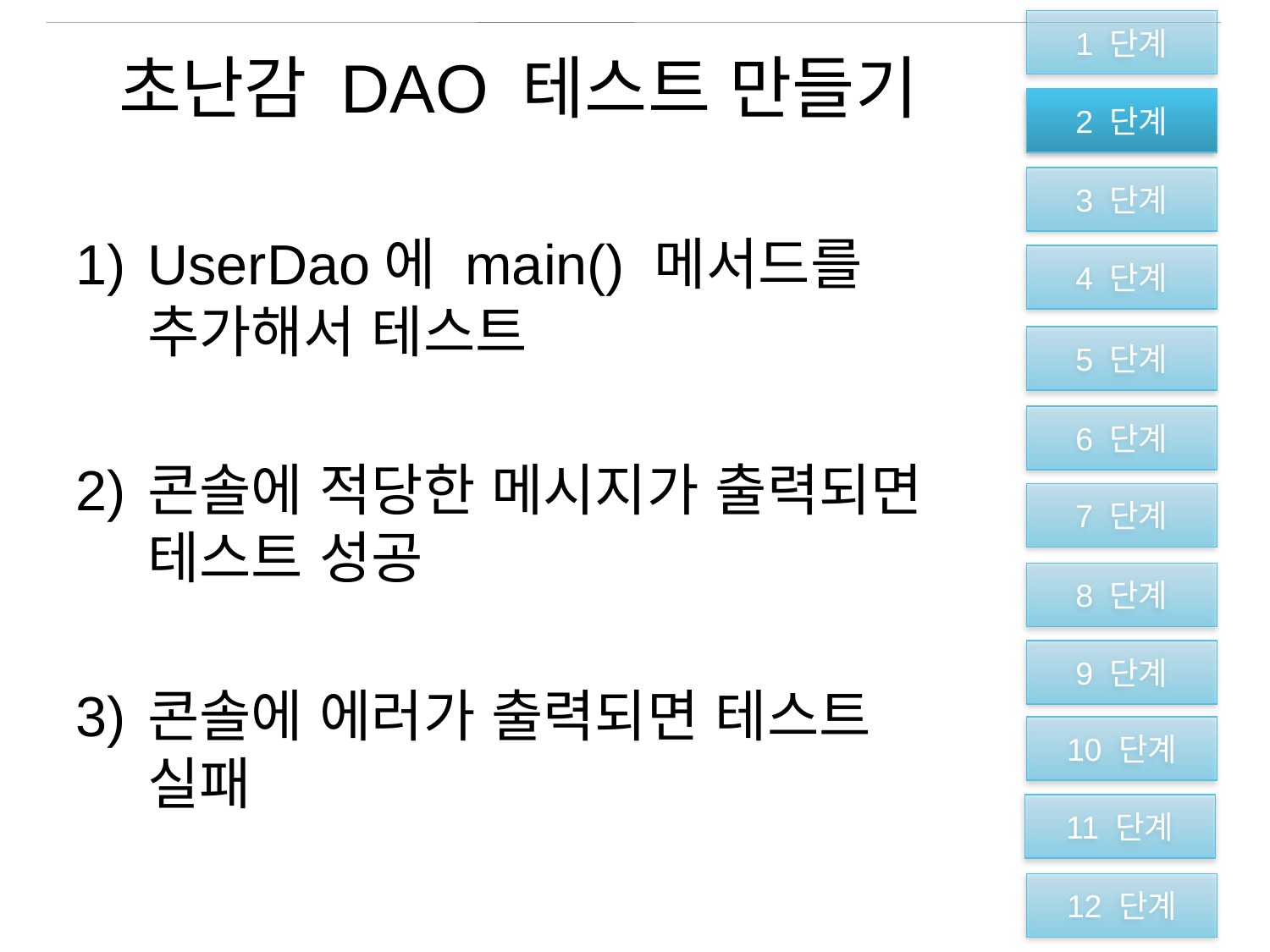

1 단계
2 단계
3 단계
4 단계
5 단계
6 단계
7 단계
8 단계
9 단계
10 단계
11 단계
12 단계
# 초난감 DAO 테스트 만들기
UserDao에 main() 메서드를 추가해서 테스트

콘솔에 적당한 메시지가 출력되면 테스트 성공

콘솔에 에러가 출력되면 테스트 실패